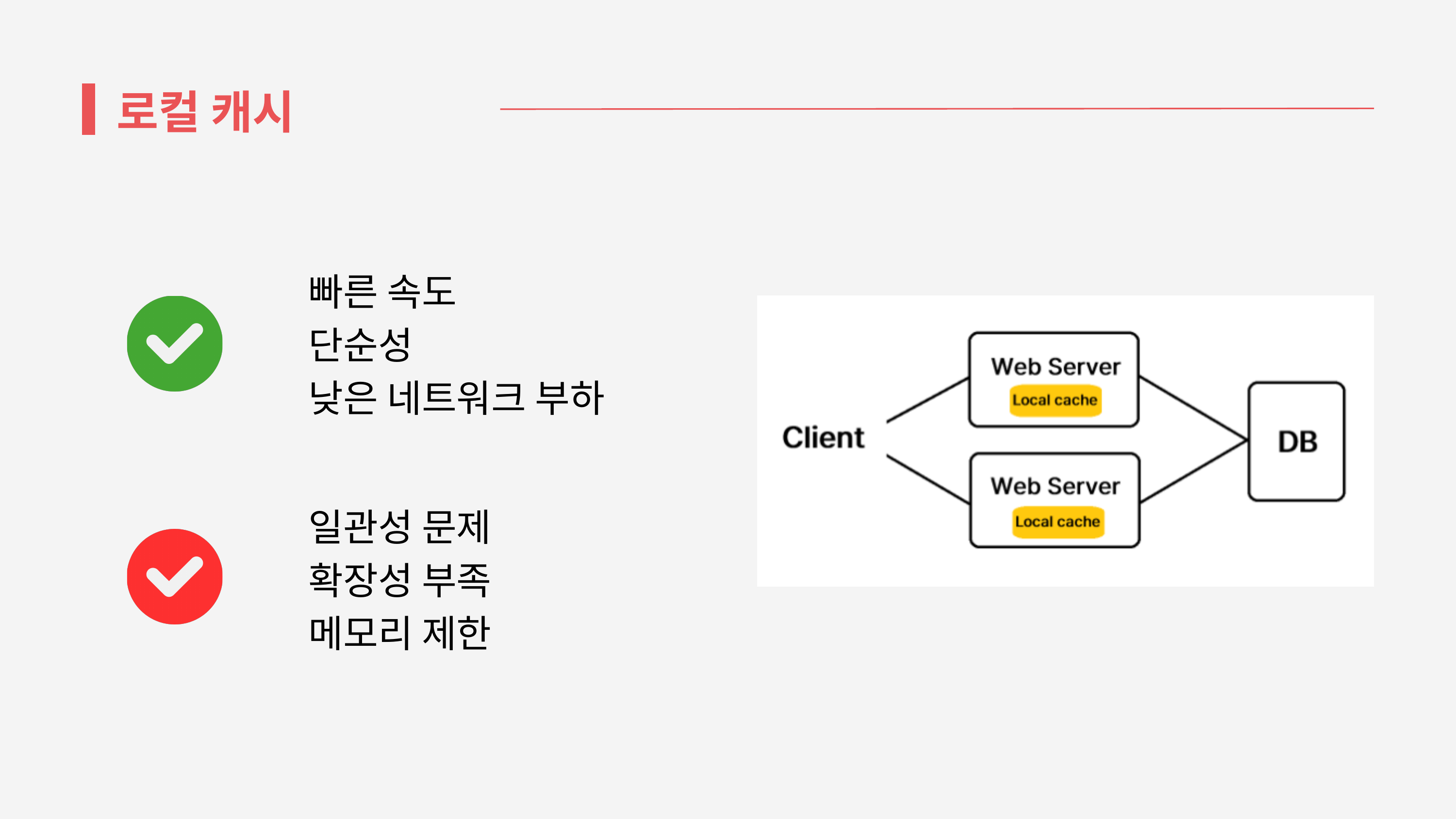

로컬 캐시

빠른 속도
단순성
낮은 네트워크 부하

일관성 문제
확장성 부족
메모리 제한